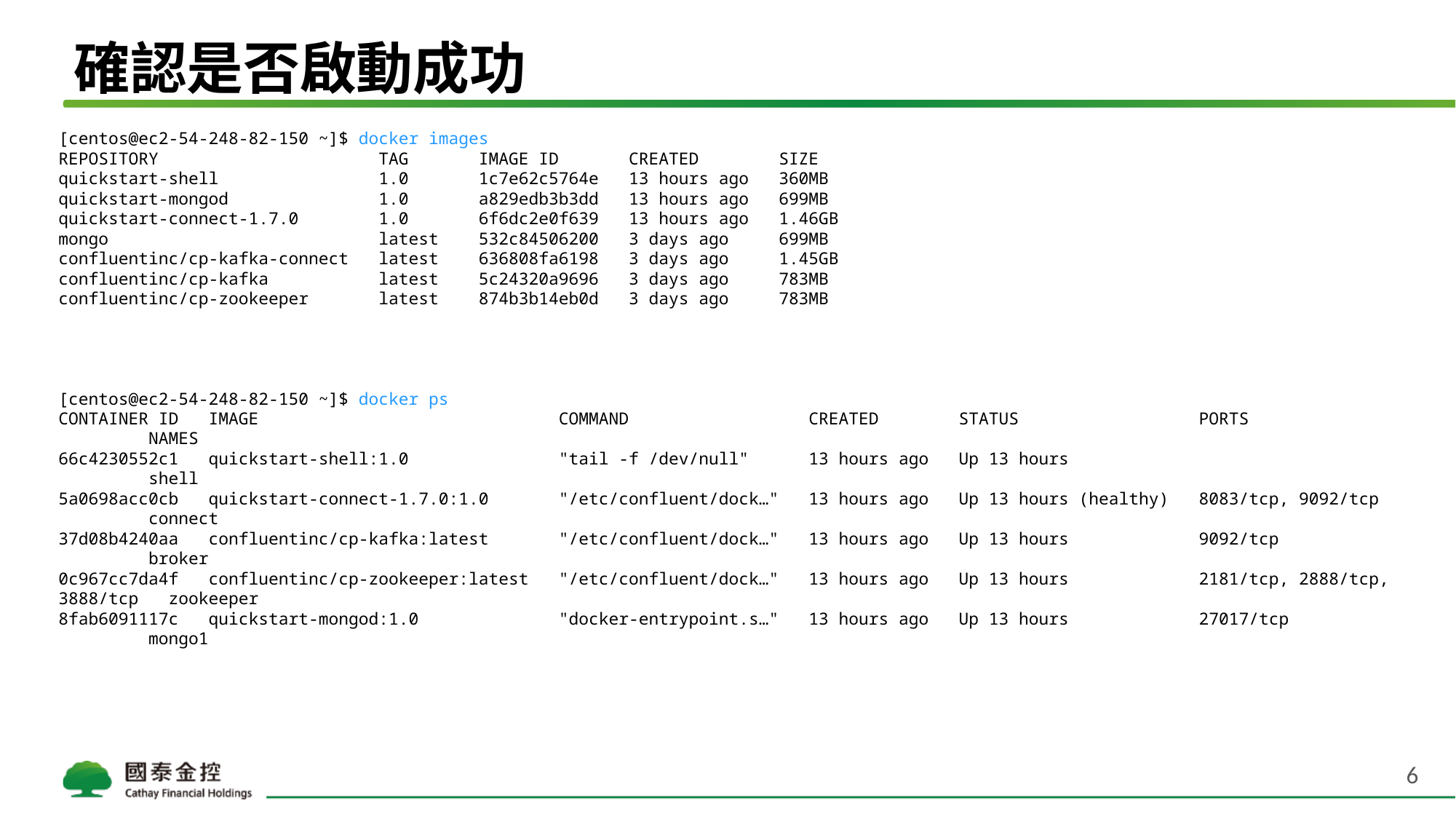

# 確認是否啟動成功
[centos@ec2-54-248-82-150 ~]$ docker images
REPOSITORY                      TAG       IMAGE ID       CREATED        SIZE
quickstart-shell                1.0       1c7e62c5764e   13 hours ago   360MB
quickstart-mongod               1.0       a829edb3b3dd   13 hours ago   699MB
quickstart-connect-1.7.0        1.0       6f6dc2e0f639   13 hours ago   1.46GB
mongo                           latest    532c84506200   3 days ago     699MB
confluentinc/cp-kafka-connect   latest    636808fa6198   3 days ago     1.45GB
confluentinc/cp-kafka           latest    5c24320a9696   3 days ago     783MB
confluentinc/cp-zookeeper       latest    874b3b14eb0d   3 days ago     783MB

[centos@ec2-54-248-82-150 ~]$ docker ps
CONTAINER ID   IMAGE                              COMMAND                  CREATED        STATUS                  PORTS                          NAMES
66c4230552c1   quickstart-shell:1.0               "tail -f /dev/null"      13 hours ago   Up 13 hours                                            shell
5a0698acc0cb   quickstart-connect-1.7.0:1.0       "/etc/confluent/dock…"   13 hours ago   Up 13 hours (healthy)   8083/tcp, 9092/tcp             connect
37d08b4240aa   confluentinc/cp-kafka:latest       "/etc/confluent/dock…"   13 hours ago   Up 13 hours             9092/tcp                       broker
0c967cc7da4f   confluentinc/cp-zookeeper:latest   "/etc/confluent/dock…"   13 hours ago   Up 13 hours             2181/tcp, 2888/tcp, 3888/tcp   zookeeper
8fab6091117c   quickstart-mongod:1.0              "docker-entrypoint.s…"   13 hours ago   Up 13 hours             27017/tcp                      mongo1